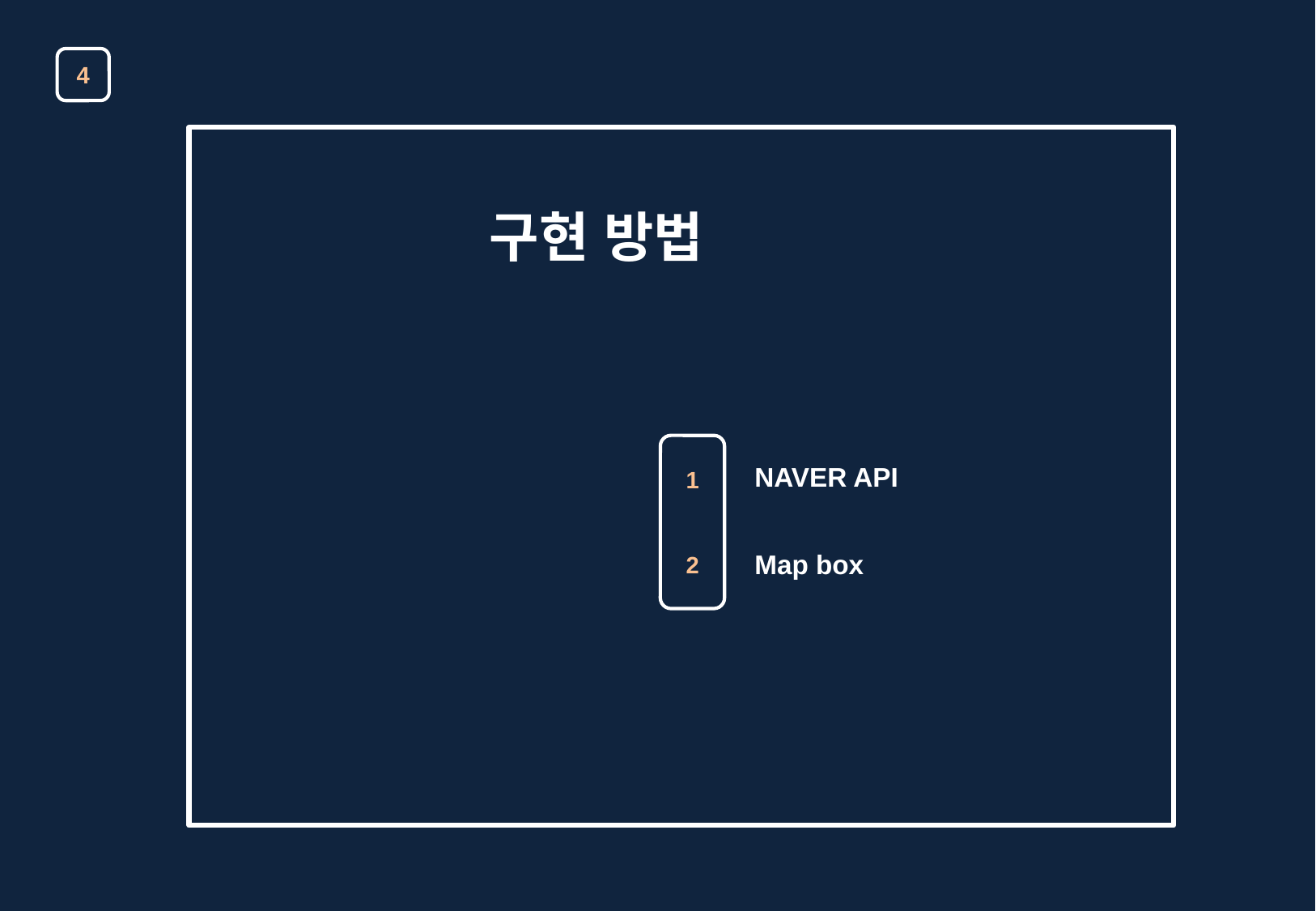

4

구현 방법

1

2

NAVER API
Map box